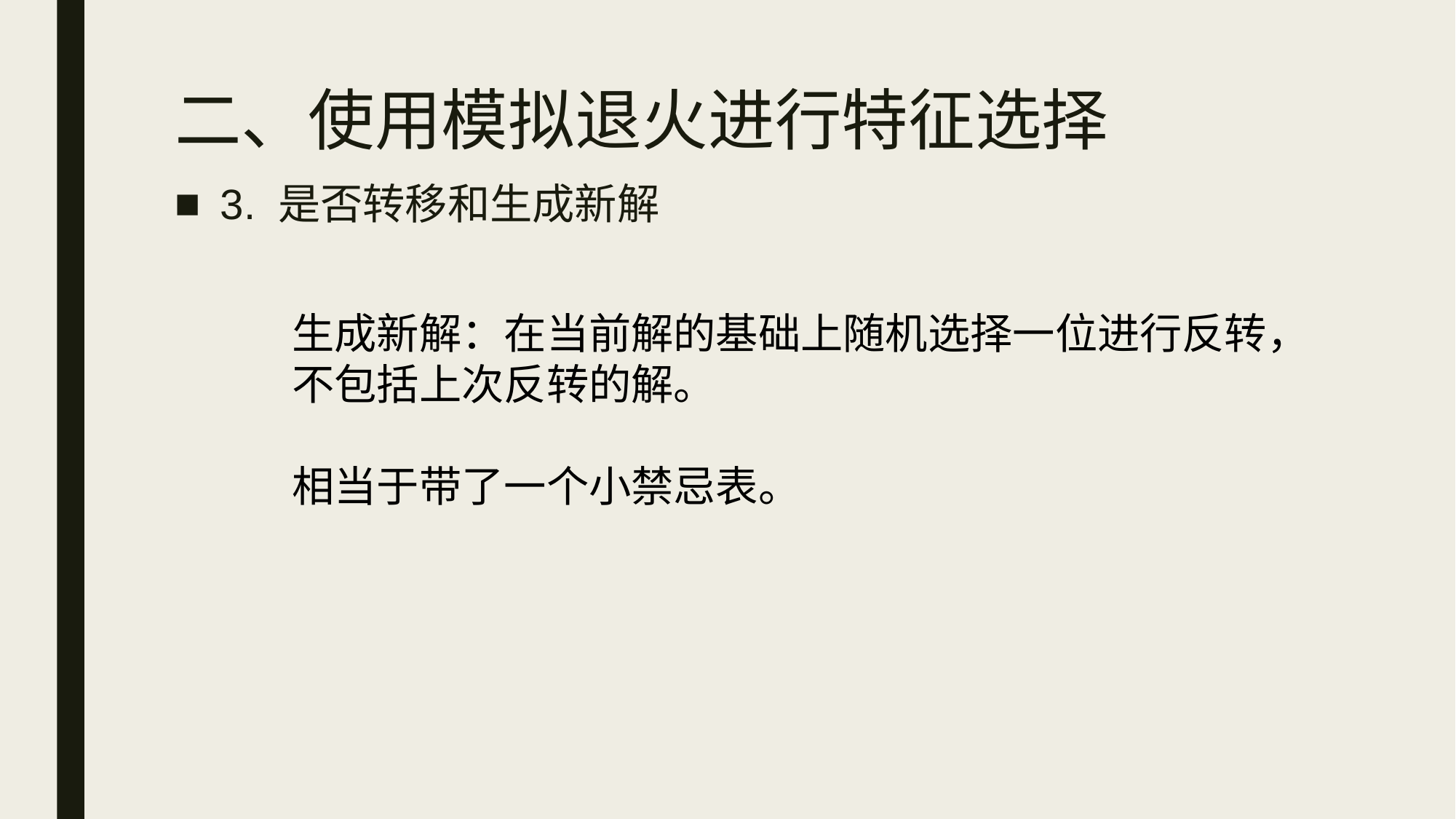

# 二、使用模拟退火进行特征选择
3. 是否转移和生成新解

生成新解：在当前解的基础上随机选择一位进行反转，
不包括上次反转的解。

相当于带了一个小禁忌表。